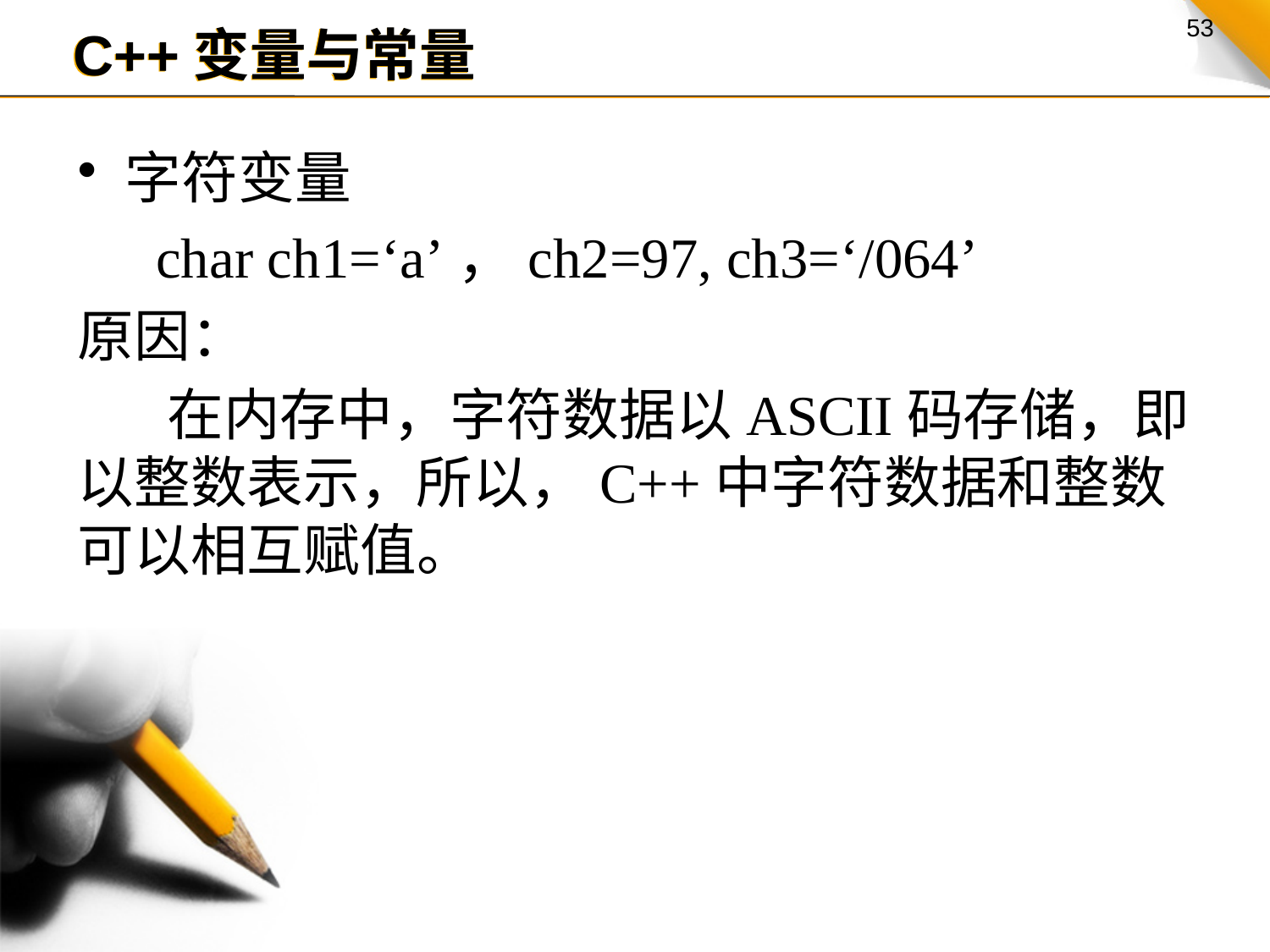

C++变量与常量
字符变量
     char ch1=‘a’，ch2=97, ch3=‘/064’
原因：
      在内存中，字符数据以ASCII码存储，即以整数表示，所以，C++中字符数据和整数可以相互赋值。